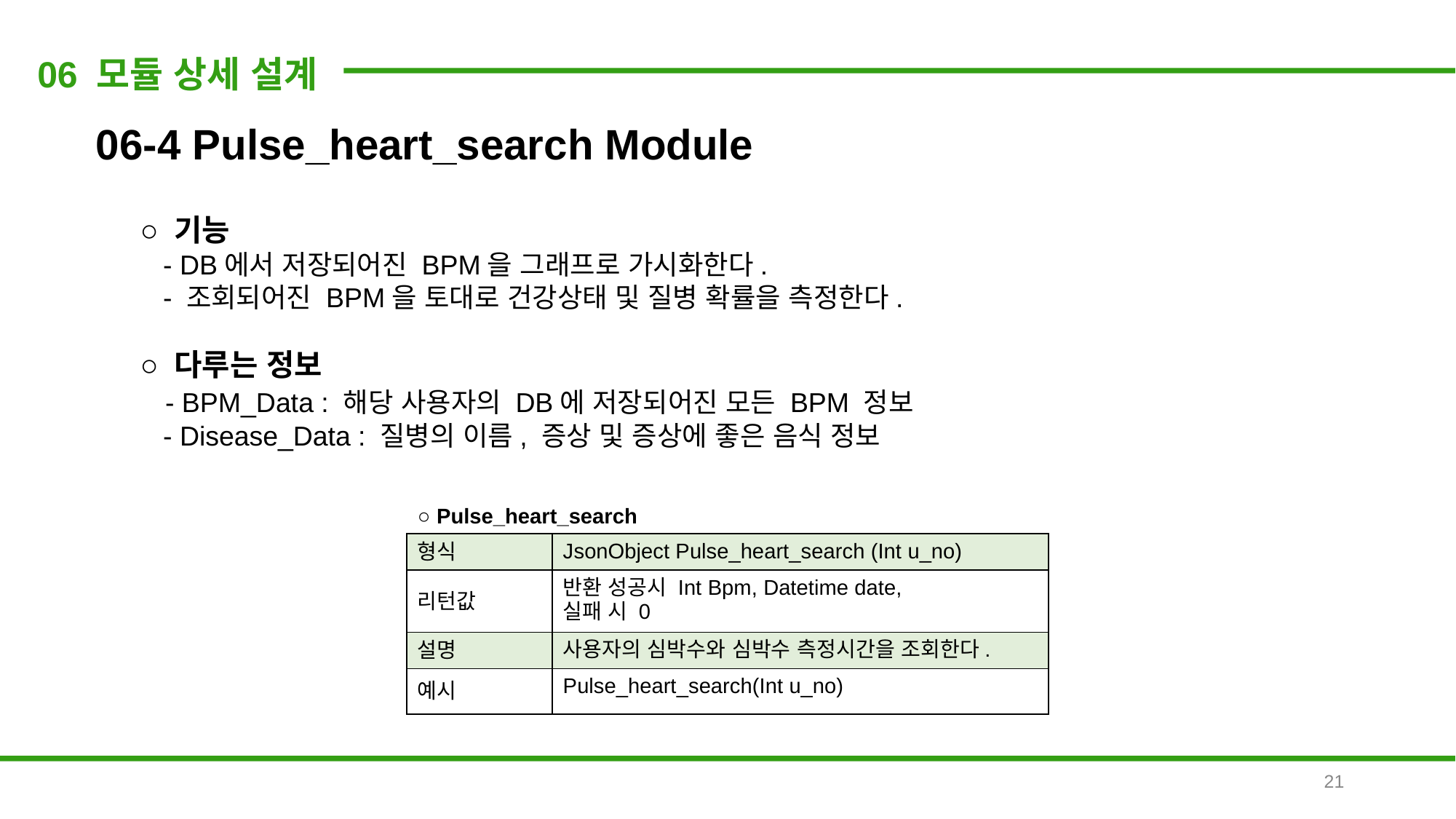

06 모듈 상세 설계

06-4 Pulse_heart_search Module
○ 기능
   - DB에서 저장되어진 BPM을 그래프로 가시화한다.
   - 조회되어진 BPM을 토대로 건강상태 및 질병 확률을 측정한다.
○ 다루는 정보
   - BPM_Data : 해당 사용자의 DB에 저장되어진 모든 BPM 정보
   - Disease_Data : 질병의 이름, 증상 및 증상에 좋은 음식 정보
| ○ Pulse\_heart\_search |  |
| --- | --- |
| 형식 | JsonObject Pulse\_heart\_search (Int u\_no) |
| 리턴값 | 반환 성공시 Int Bpm, Datetime date, 실패 시 0 |
| 설명 | 사용자의 심박수와 심박수 측정시간을 조회한다. |
| 예시 | Pulse\_heart\_search(Int u\_no) |

21